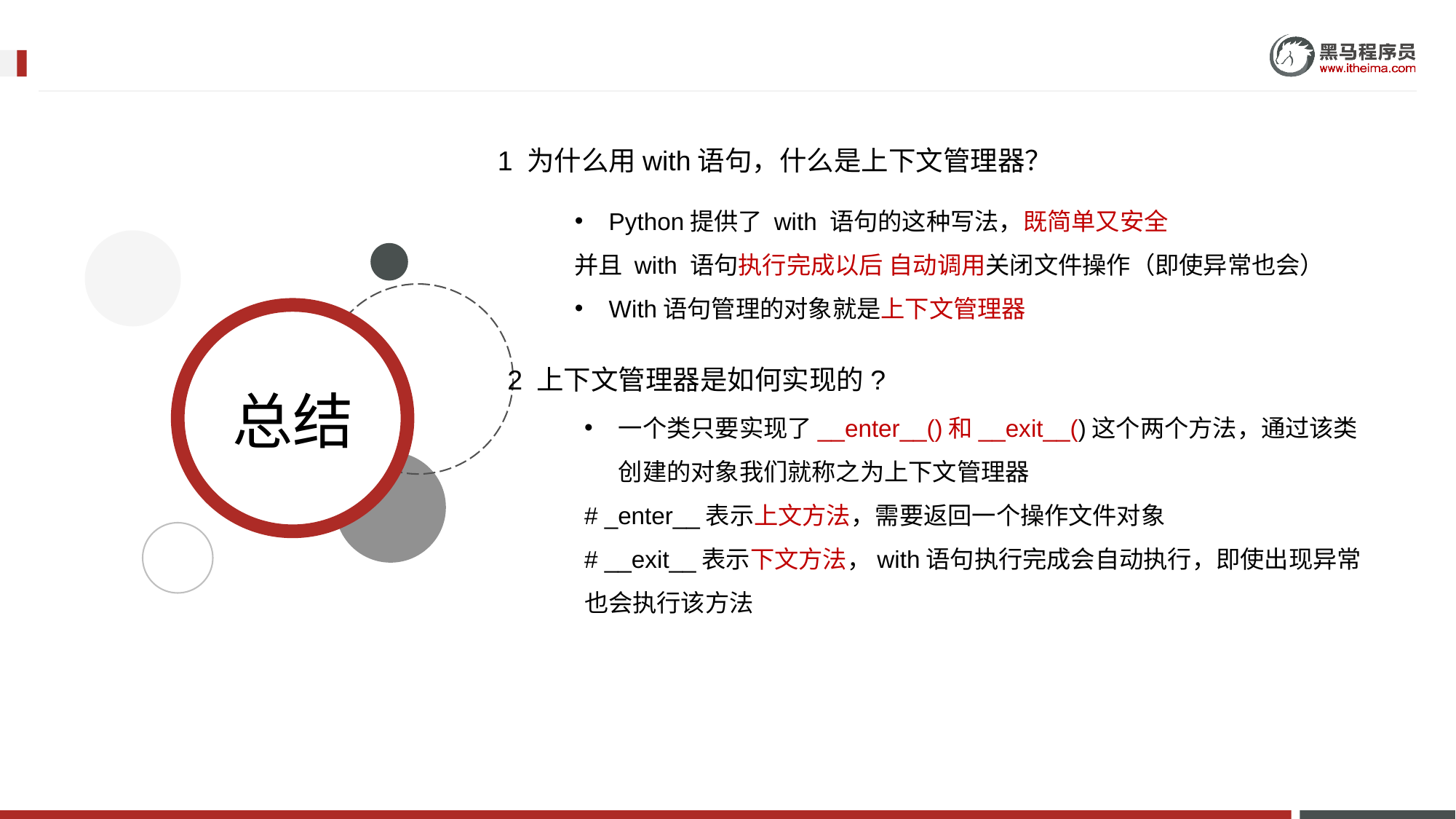

1 为什么用with语句，什么是上下文管理器？
Python提供了 with 语句的这种写法，既简单又安全
并且 with 语句执行完成以后 自动调用关闭文件操作（即使异常也会）
With语句管理的对象就是上下文管理器
2 上下文管理器是如何实现的?
一个类只要实现了__enter__()和__exit__()这个两个方法，通过该类创建的对象我们就称之为上下文管理器
# _enter__表示上文方法，需要返回一个操作文件对象 # __exit__表示下文方法，with语句执行完成会自动执行，即使出现异常也会执行该方法